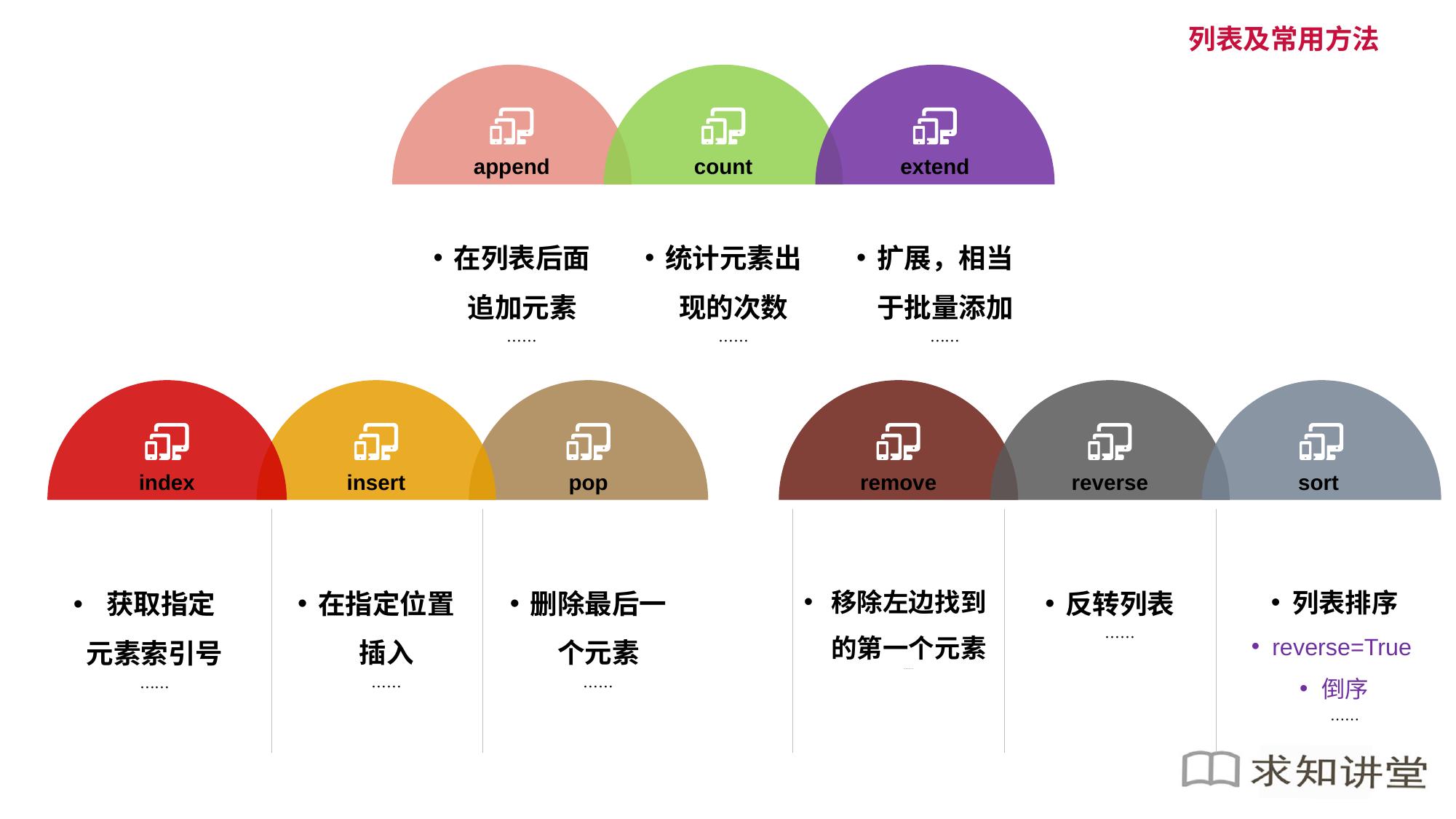

列表及常用方法

append

count

extend
在列表后面追加元素
……
统计元素出现的次数
……
扩展，相当于批量添加
……

index

insert

pop

remove

reverse

sort
列表排序
reverse=True
倒序
……
在指定位置插入
……
删除最后一个元素
……
移除左边找到的第一个元素
……
反转列表
……
 获取指定元素索引号
……